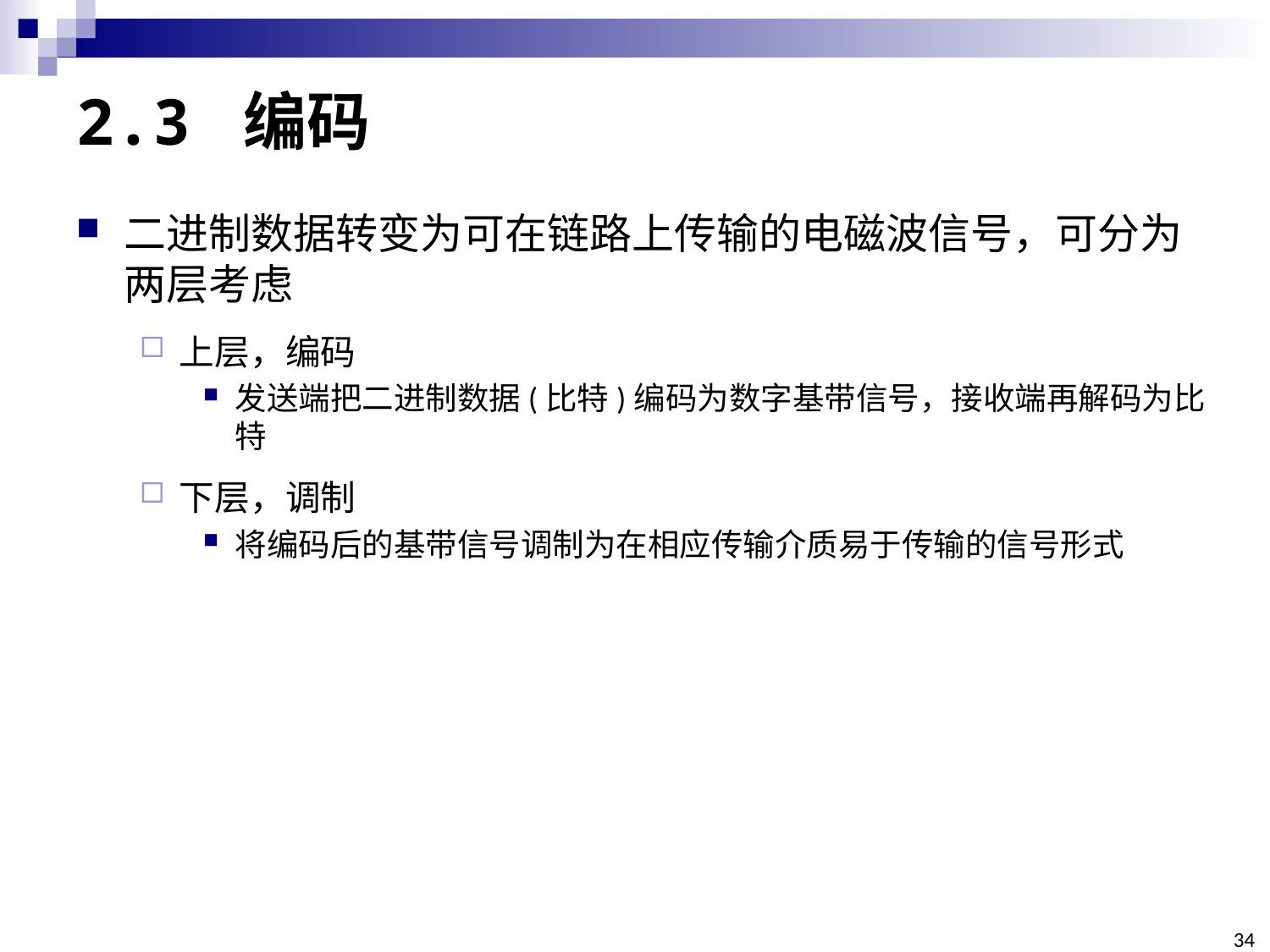

# 2.3 编码
二进制数据转变为可在链路上传输的电磁波信号，可分为两层考虑
上层，编码
发送端把二进制数据(比特)编码为数字基带信号，接收端再解码为比特
下层，调制
将编码后的基带信号调制为在相应传输介质易于传输的信号形式
34